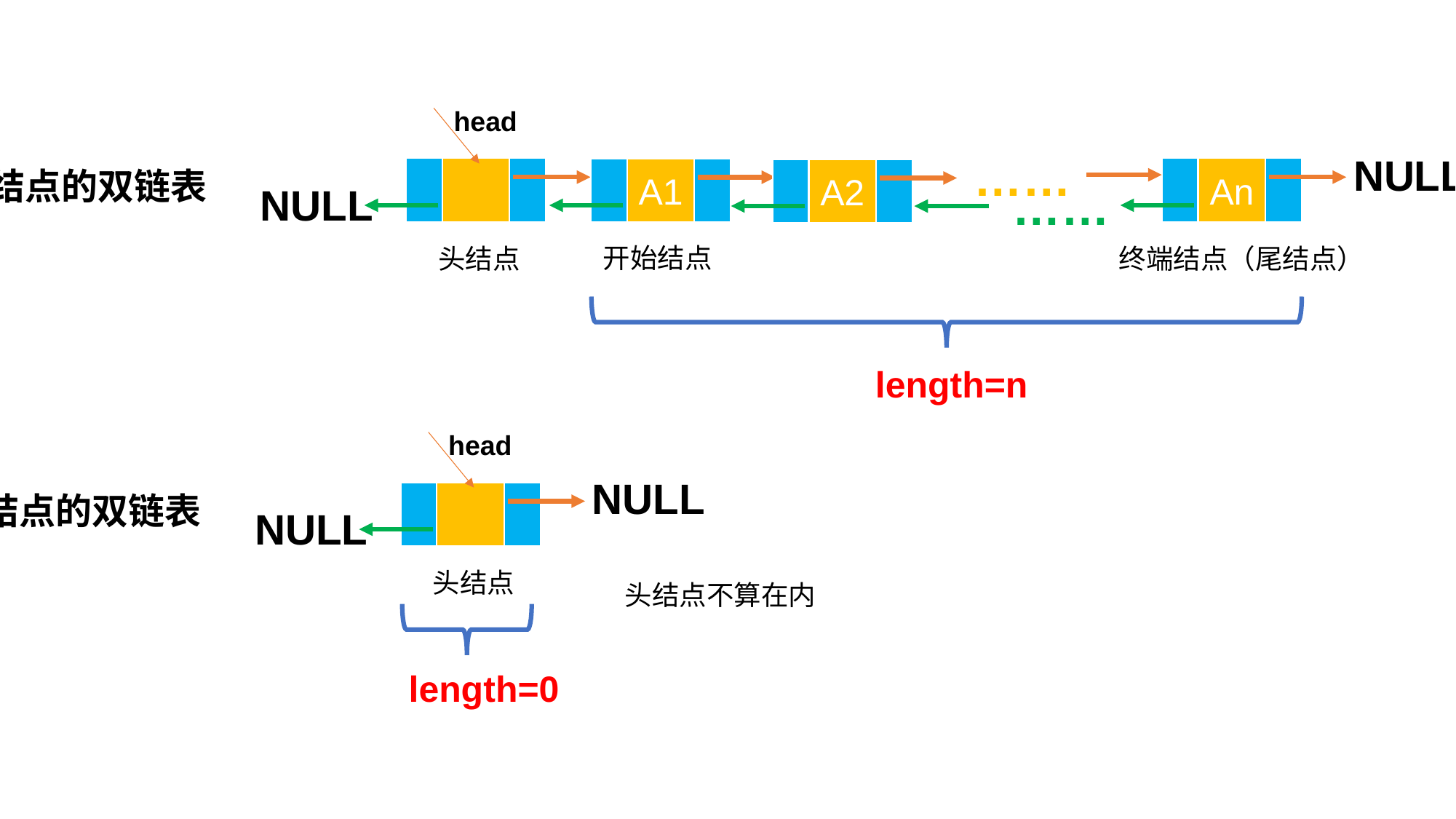

head
……
NULL
带头结点的双链表

An

A1

A2

……
NULL
开始结点
头结点
终端结点（尾结点）
length=n
head
NULL
带头结点的双链表

NULL
头结点

头结点不算在内
length=0